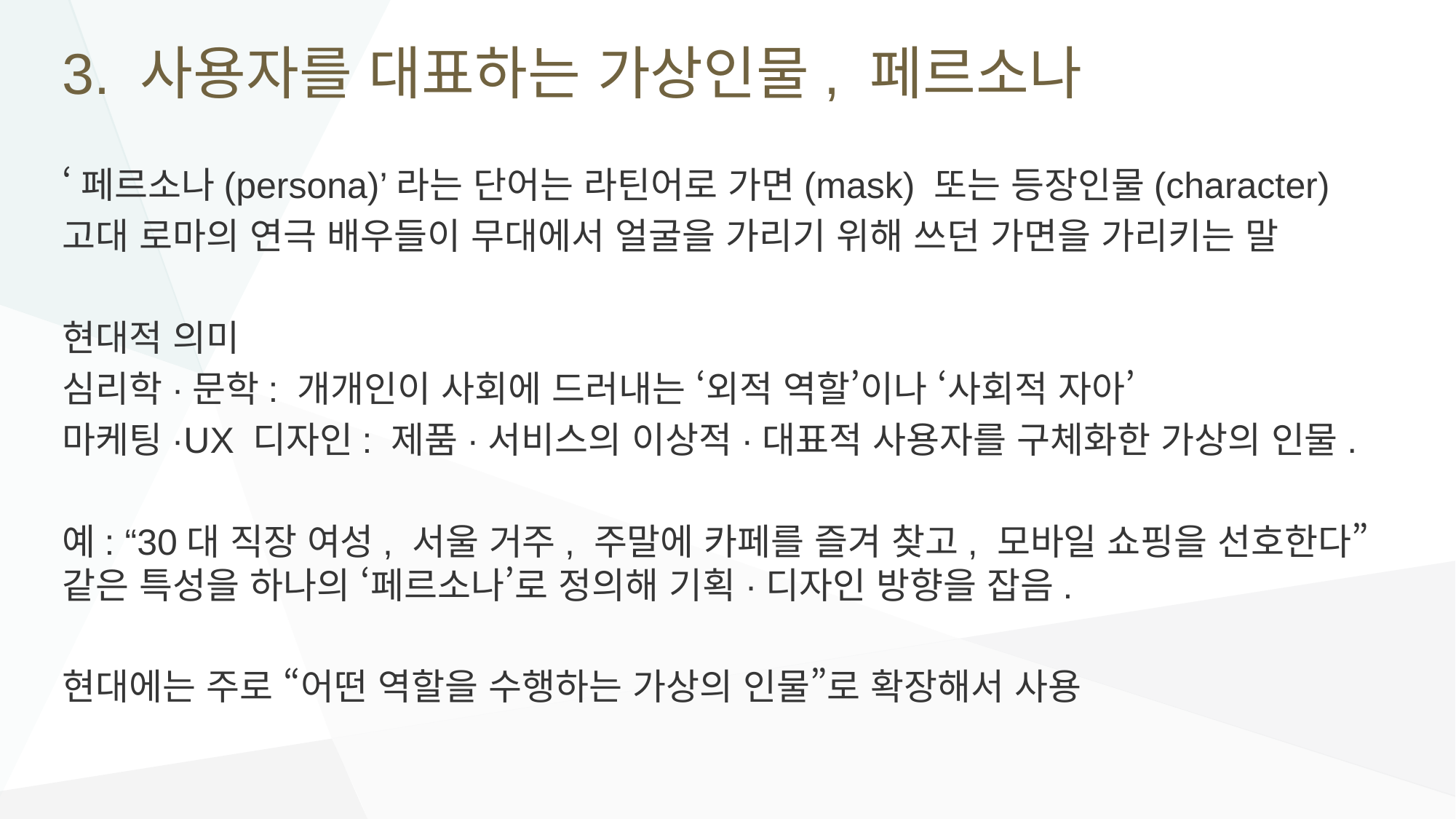

# 3. 사용자를 대표하는 가상인물, 페르소나
‘페르소나(persona)’라는 단어는 라틴어로 가면(mask) 또는 등장인물(character)
고대 로마의 연극 배우들이 무대에서 얼굴을 가리기 위해 쓰던 가면을 가리키는 말

현대적 의미
심리학·문학: 개개인이 사회에 드러내는 ‘외적 역할’이나 ‘사회적 자아’
마케팅·UX 디자인: 제품·서비스의 이상적·대표적 사용자를 구체화한 가상의 인물.

예: “30대 직장 여성, 서울 거주, 주말에 카페를 즐겨 찾고, 모바일 쇼핑을 선호한다” 같은 특성을 하나의 ‘페르소나’로 정의해 기획·디자인 방향을 잡음.

현대에는 주로 “어떤 역할을 수행하는 가상의 인물”로 확장해서 사용